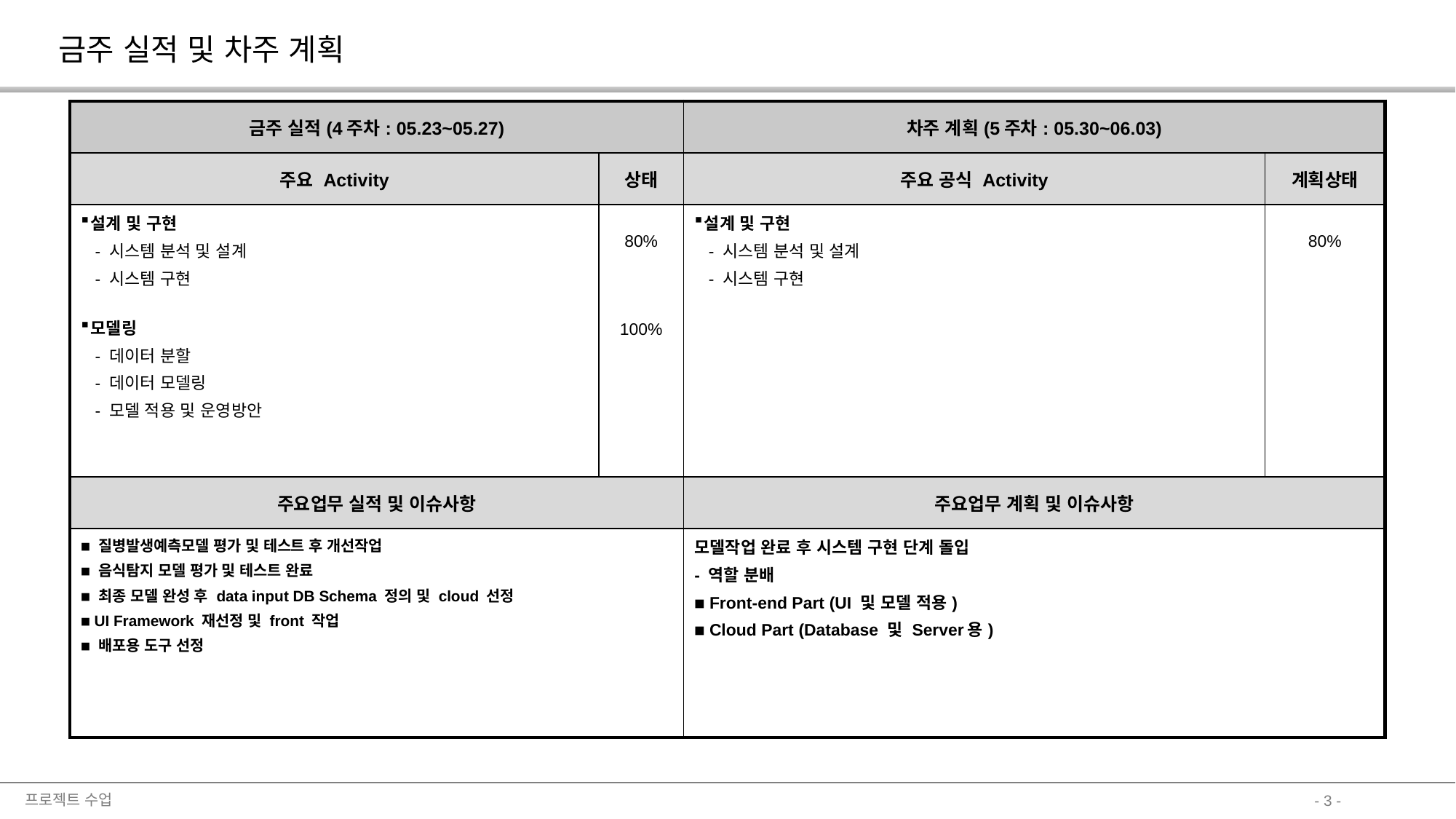

금주 실적 및 차주 계획
| 금주 실적(4주차: 05.23~05.27) |  | 차주 계획(5주차: 05.30~06.03) |  |
| --- | --- | --- | --- |
| 주요 Activity | 상태 | 주요 공식 Activity | 계획상태 |
| 설계 및 구현 - 시스템 분석 및 설계 - 시스템 구현 모델링 - 데이터 분할 - 데이터 모델링 - 모델 적용 및 운영방안 | 80% 100% | 설계 및 구현 - 시스템 분석 및 설계 - 시스템 구현 | 80% |
| 주요업무 실적 및 이슈사항 |  | 주요업무 계획 및 이슈사항 |  |
| ◼ 질병발생예측모델 평가 및 테스트 후 개선작업 ◼ 음식탐지 모델 평가 및 테스트 완료 ◼ 최종 모델 완성 후 data input DB Schema 정의 및 cloud 선정 ◼ UI Framework 재선정 및 front 작업 ◼ 배포용 도구 선정 |  | 모델작업 완료 후 시스템 구현 단계 돌입 - 역할 분배 ◼ Front-end Part (UI 및 모델 적용) ◼ Cloud Part (Database 및 Server용) |  |